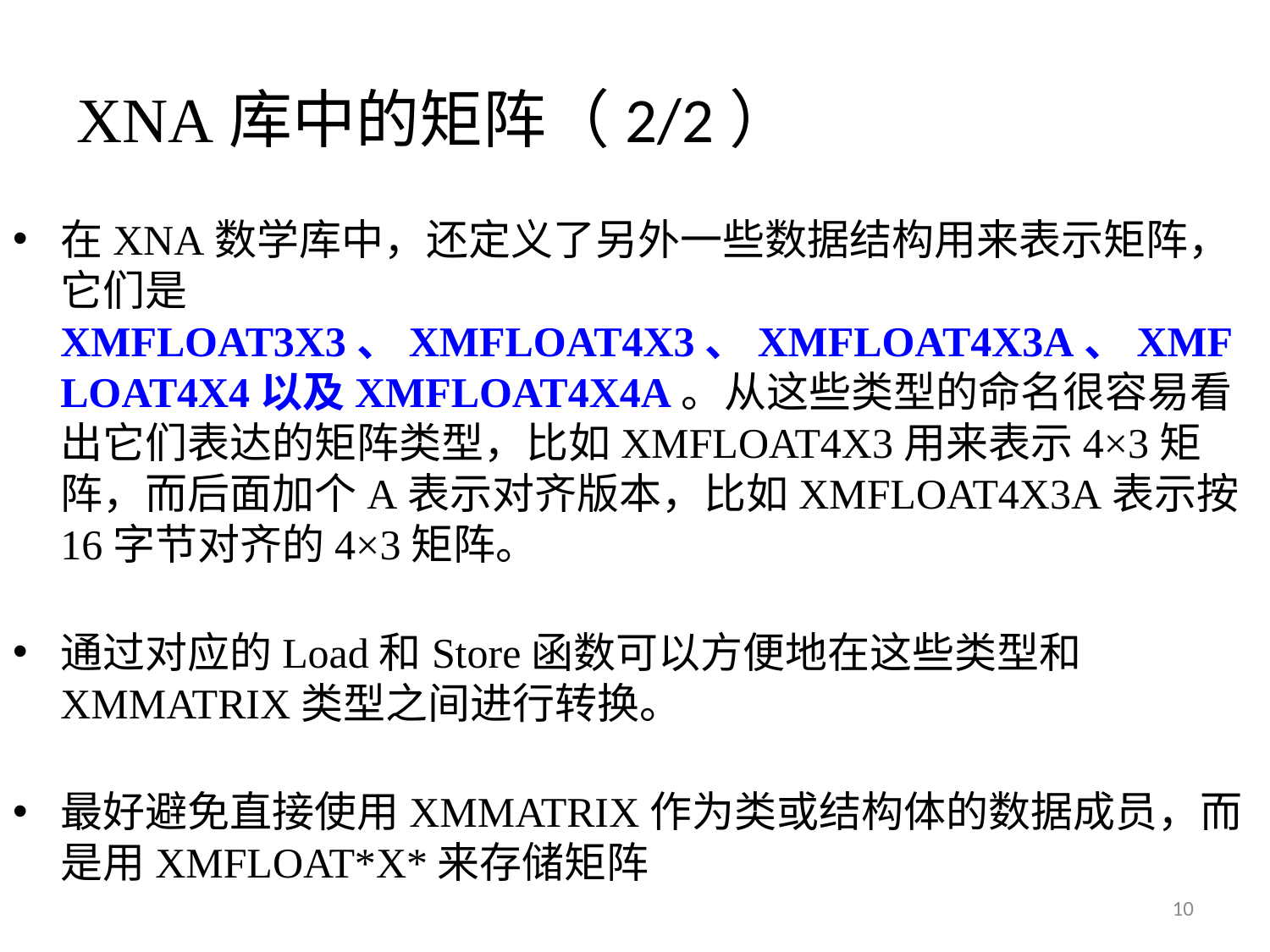

# XNA库中的矩阵（2/2）
在XNA数学库中，还定义了另外一些数据结构用来表示矩阵，它们是XMFLOAT3X3、XMFLOAT4X3、XMFLOAT4X3A、XMFLOAT4X4以及XMFLOAT4X4A。从这些类型的命名很容易看出它们表达的矩阵类型，比如XMFLOAT4X3用来表示4×3矩阵，而后面加个A表示对齐版本，比如XMFLOAT4X3A表示按16字节对齐的4×3矩阵。

通过对应的Load和Store函数可以方便地在这些类型和XMMATRIX类型之间进行转换。

最好避免直接使用XMMATRIX作为类或结构体的数据成员，而是用XMFLOAT*X*来存储矩阵

10